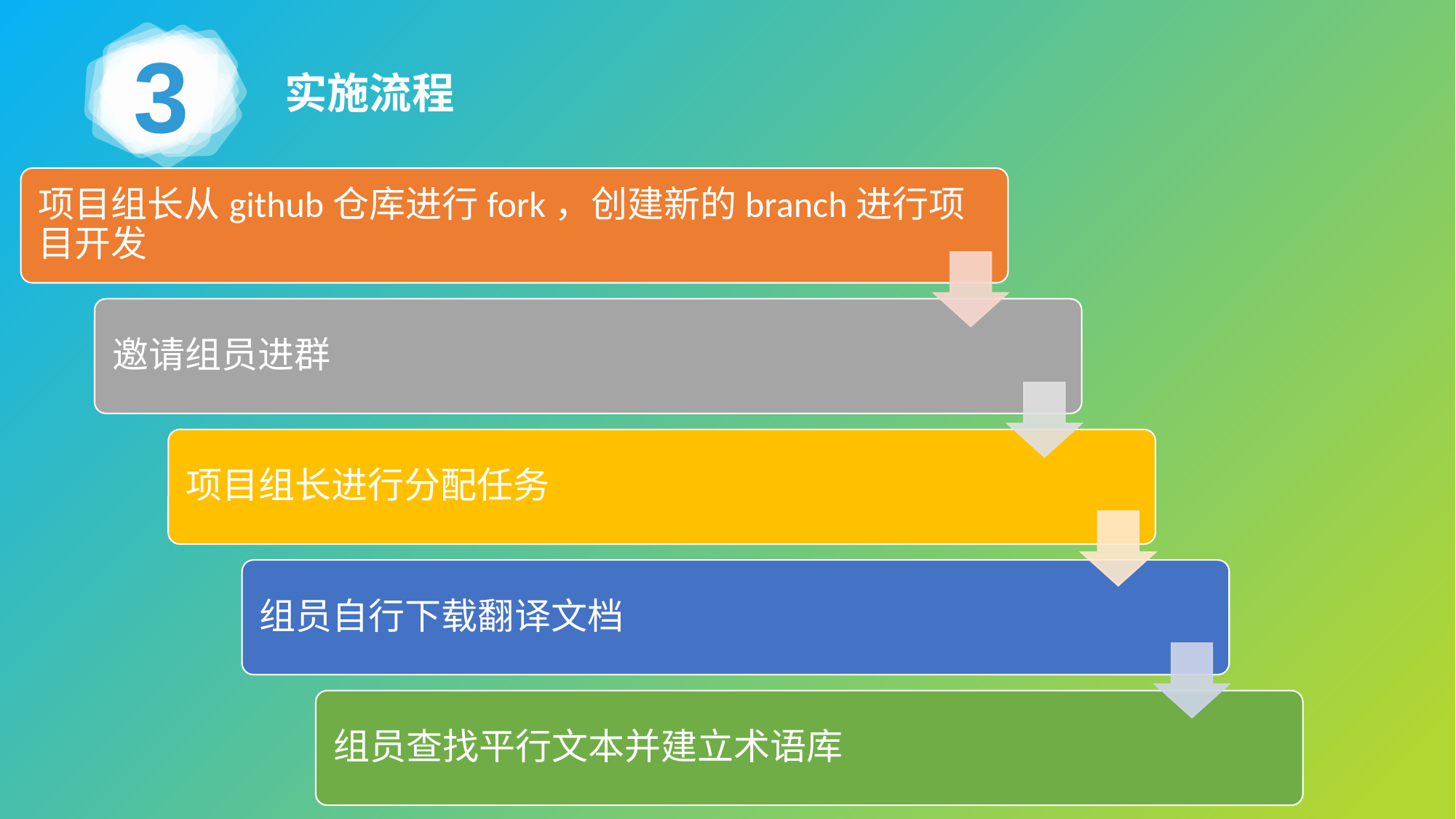

3

实施流程
项目组长从github仓库进行fork，创建新的branch进行项目开发
邀请组员进群
项目组长进行分配任务
组员自行下载翻译文档
组员查找平行文本并建立术语库